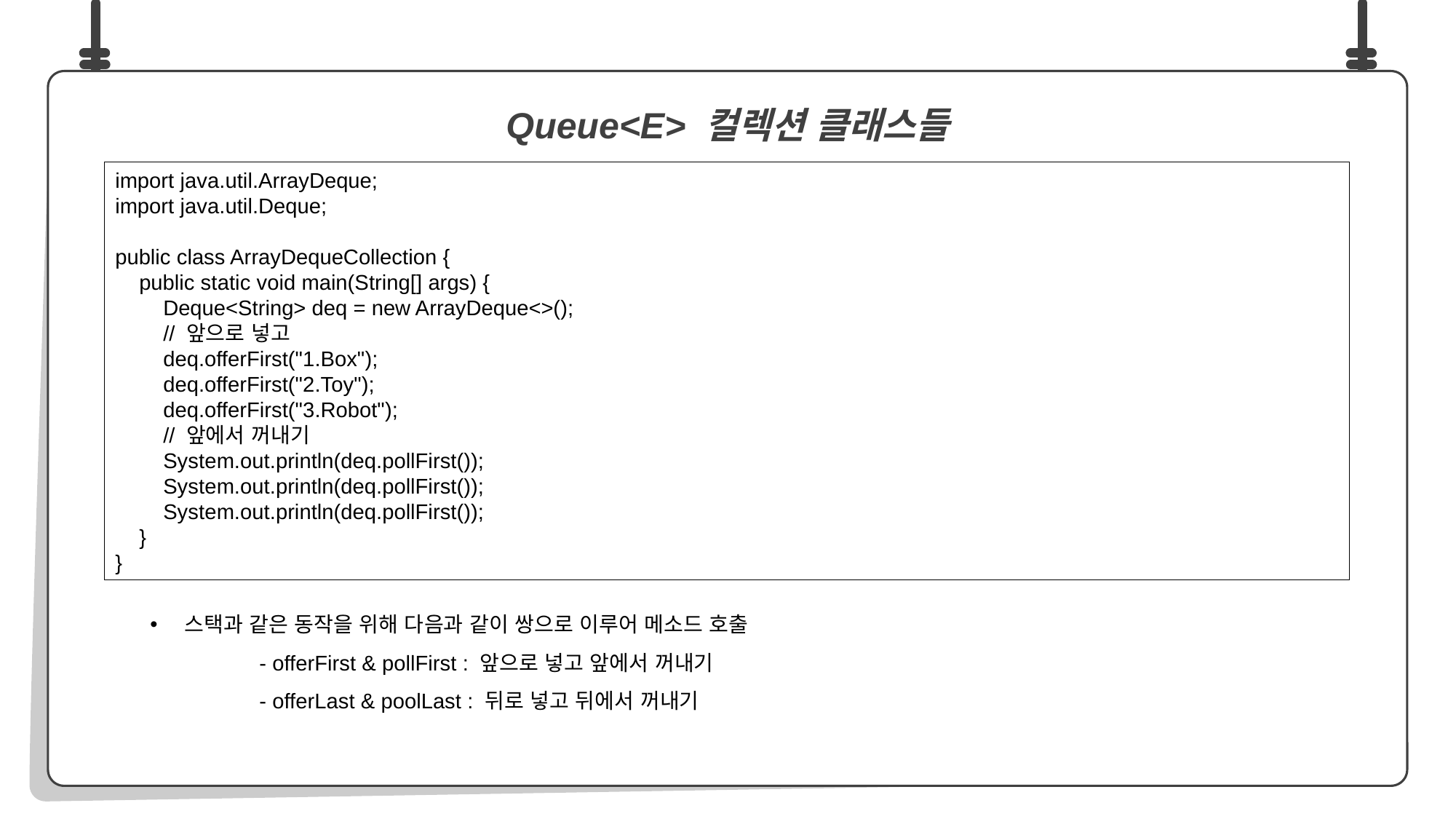

스택과 같은 동작을 위해 다음과 같이 쌍으로 이루어 메소드 호출
	- offerFirst & pollFirst : 앞으로 넣고 앞에서 꺼내기
	- offerLast & poolLast : 뒤로 넣고 뒤에서 꺼내기
Queue<E> 컬렉션 클래스들

import java.util.ArrayDeque;
import java.util.Deque;

public class ArrayDequeCollection {
    public static void main(String[] args) {
        Deque<String> deq = new ArrayDeque<>();
        // 앞으로 넣고
        deq.offerFirst("1.Box");
        deq.offerFirst("2.Toy");
        deq.offerFirst("3.Robot");
        // 앞에서 꺼내기
        System.out.println(deq.pollFirst());
        System.out.println(deq.pollFirst());
        System.out.println(deq.pollFirst());
    }
}